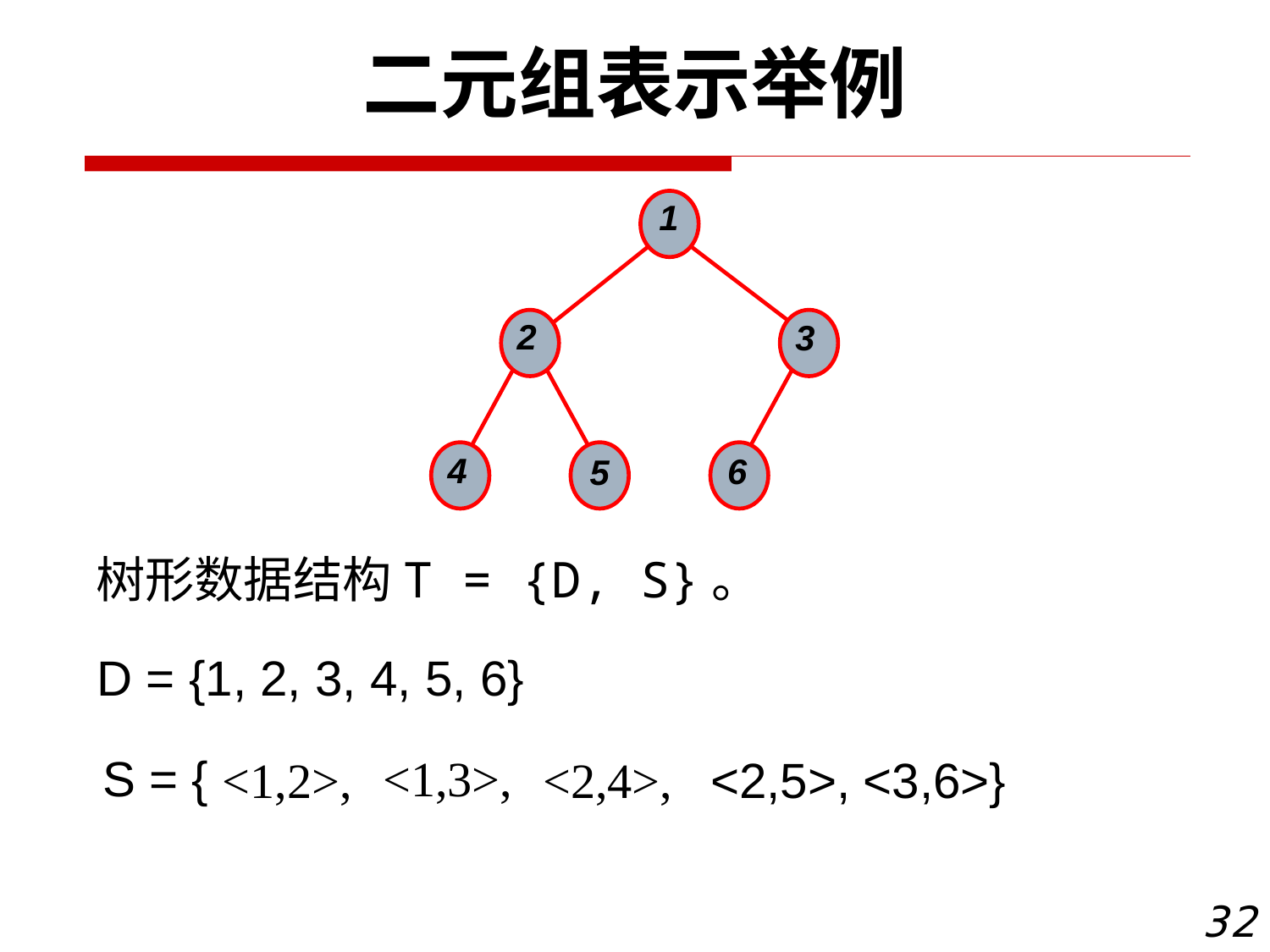

二元组表示举例

1

2
3

4
6
5
树形数据结构T = {D, S}。
D = {1, 2, 3, 4, 5, 6}
S = {
<1,3>,
<2,4>,
<2,5>,
<3,6>}
<1,2>,
32